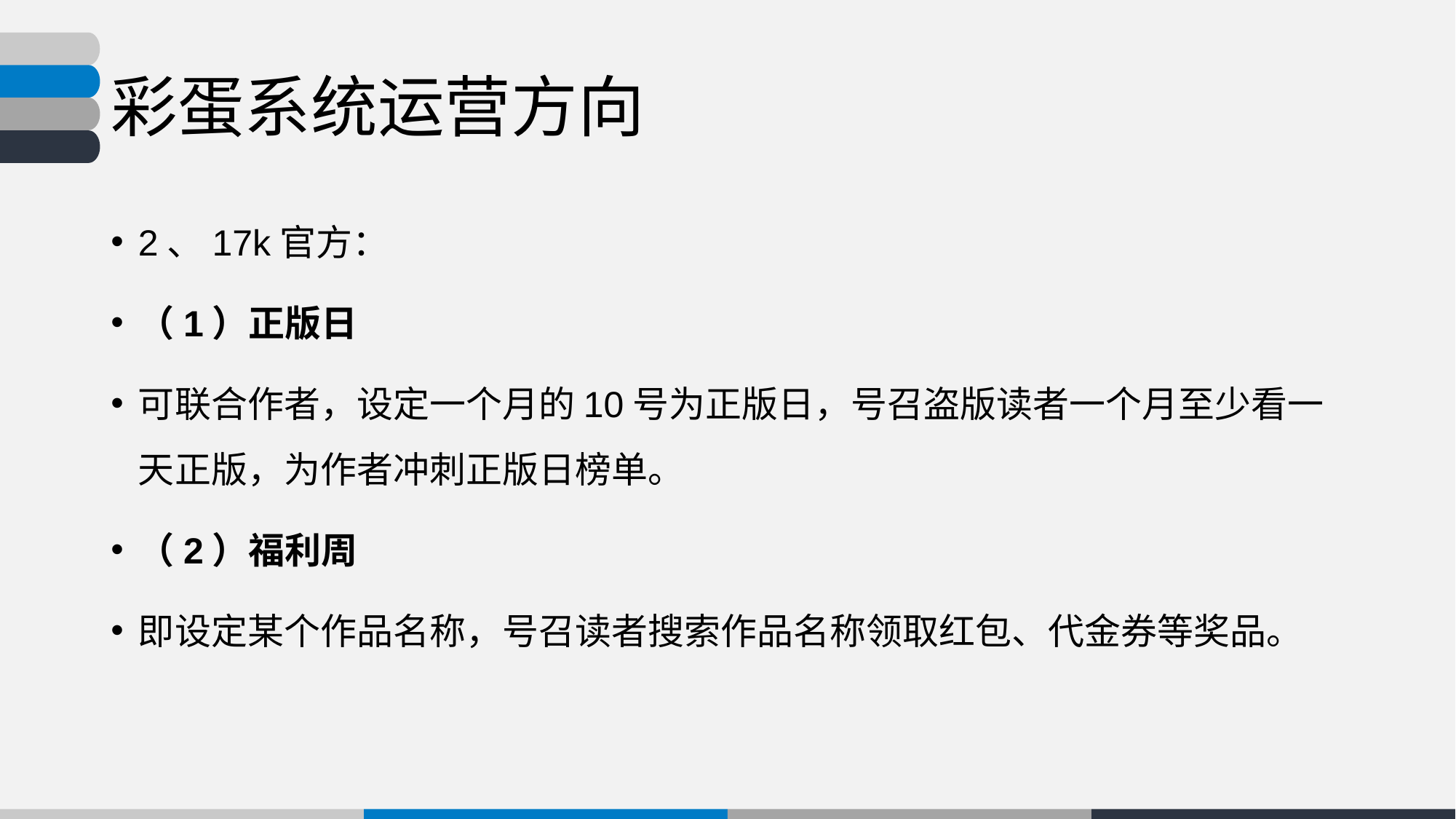

# 彩蛋系统运营方向
2、17k官方：
（1）正版日
可联合作者，设定一个月的10号为正版日，号召盗版读者一个月至少看一天正版，为作者冲刺正版日榜单。
（2）福利周
即设定某个作品名称，号召读者搜索作品名称领取红包、代金券等奖品。